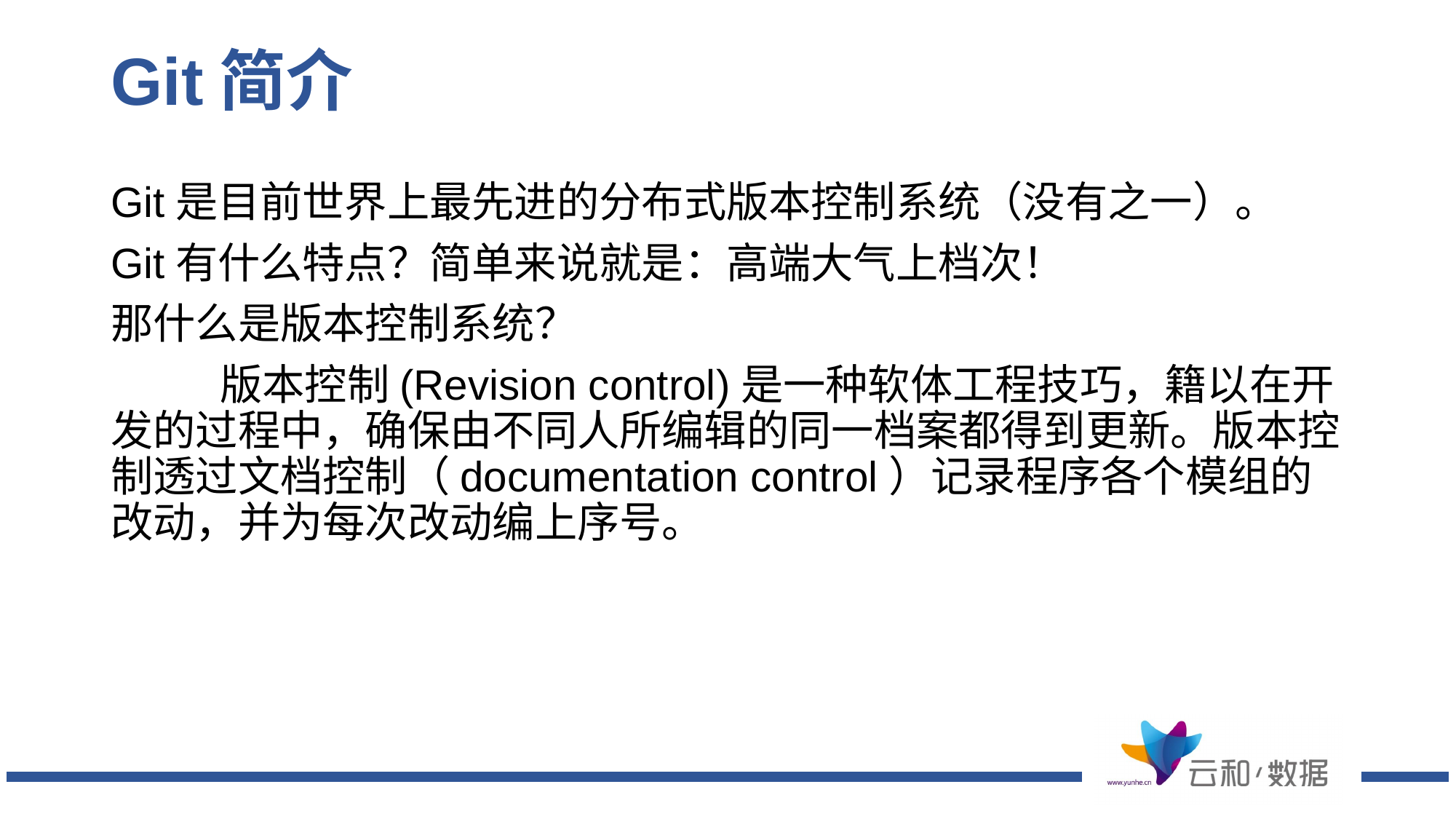

# Git简介
Git是目前世界上最先进的分布式版本控制系统（没有之一）。
Git有什么特点？简单来说就是：高端大气上档次！
那什么是版本控制系统？
	版本控制(Revision control)是一种软体工程技巧，籍以在开发的过程中，确保由不同人所编辑的同一档案都得到更新。版本控制透过文档控制（documentation control）记录程序各个模组的改动，并为每次改动编上序号。